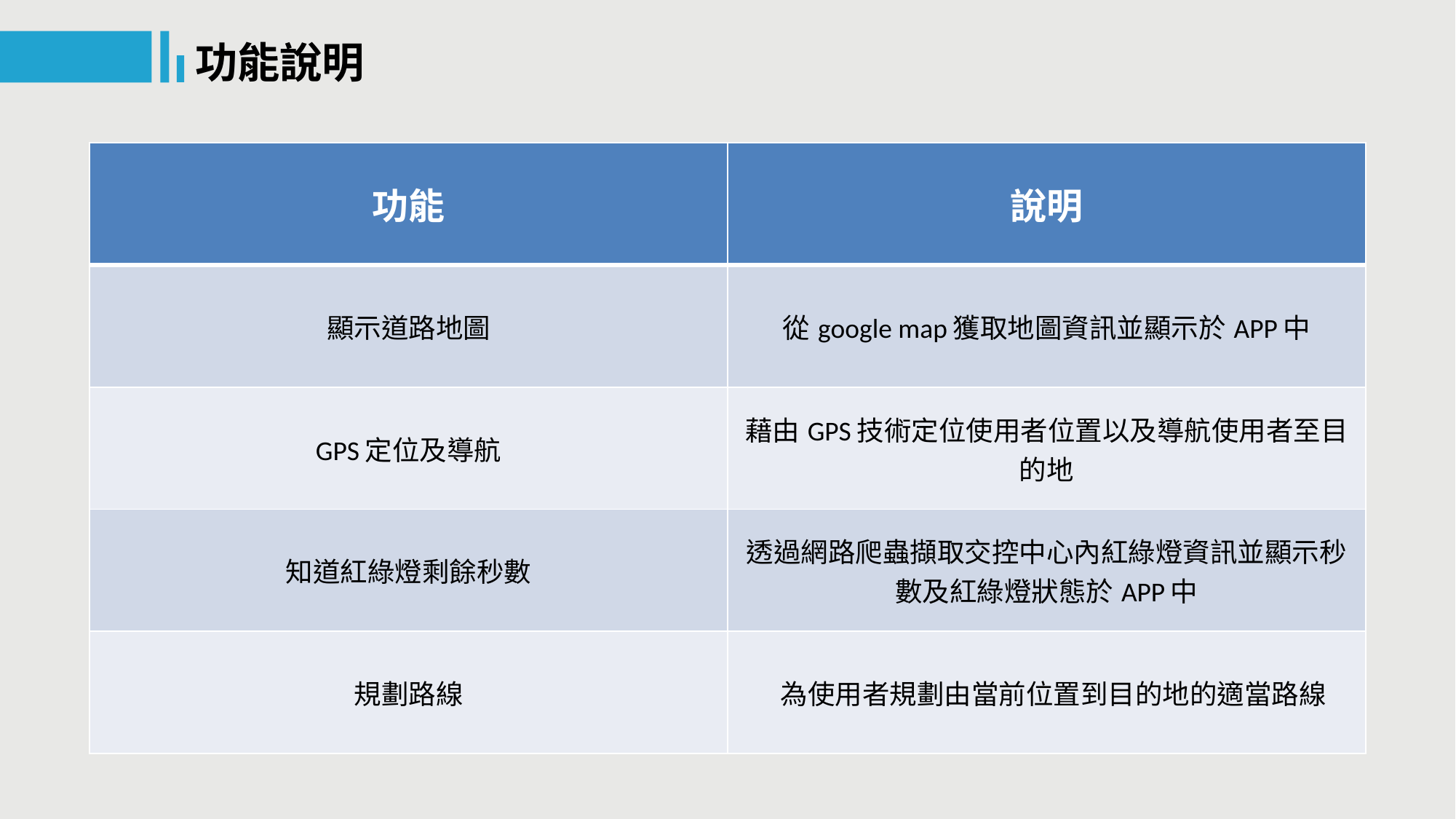

功能說明

| 功能 | 說明 |
| --- | --- |
| 顯示道路地圖 | 從google map獲取地圖資訊並顯示於APP中 |
| GPS定位及導航 | 藉由GPS技術定位使用者位置以及導航使用者至目的地 |
| 知道紅綠燈剩餘秒數 | 透過網路爬蟲擷取交控中心內紅綠燈資訊並顯示秒數及紅綠燈狀態於APP中 |
| 規劃路線 | 為使用者規劃由當前位置到目的地的適當路線 |